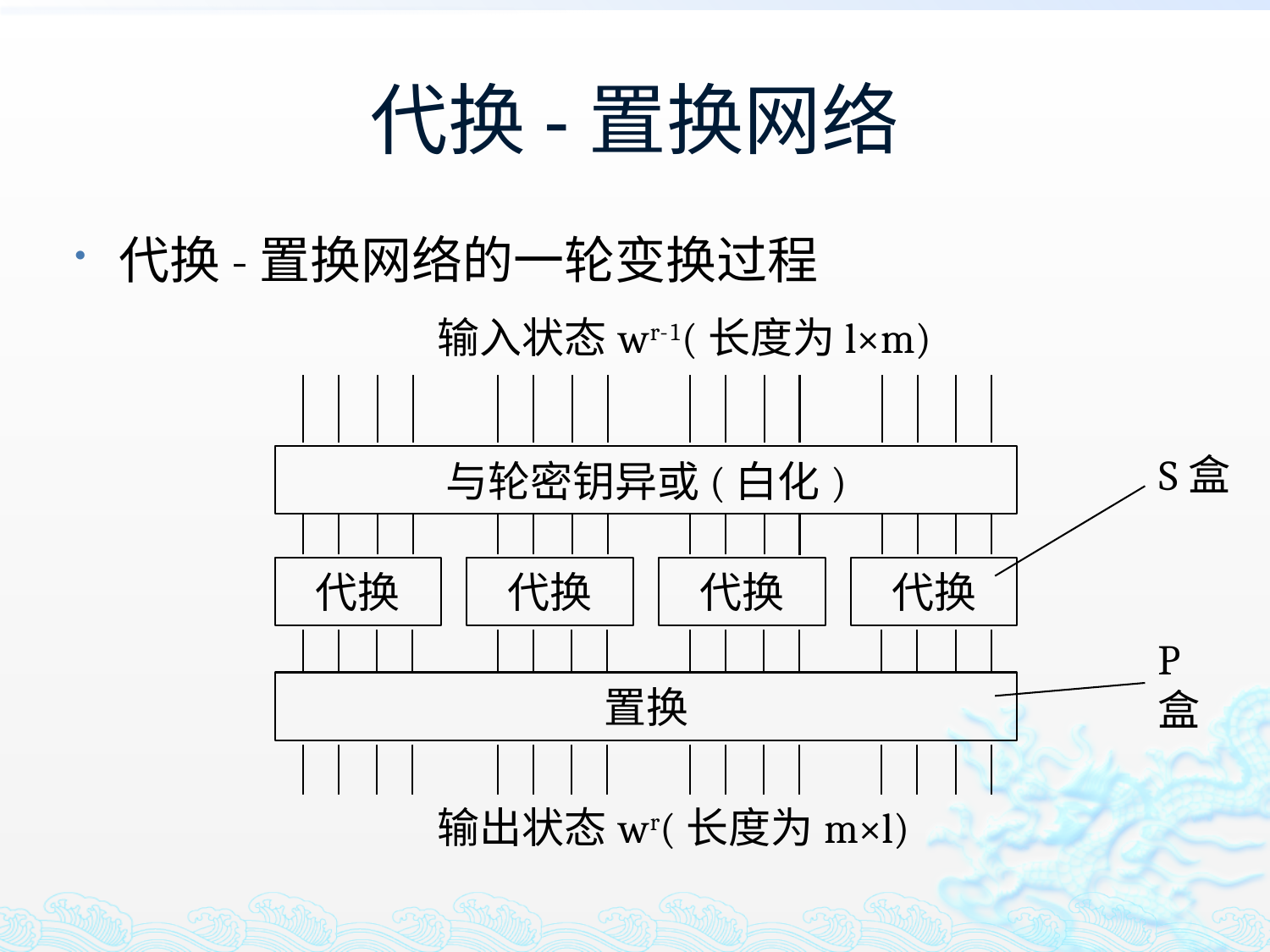

# 代换-置换网络
代换-置换网络的一轮变换过程
输入状态wr-1(长度为l×m)
S盒
与轮密钥异或(白化)
代换
代换
代换
代换
P盒
置换
输出状态wr(长度为m×l)